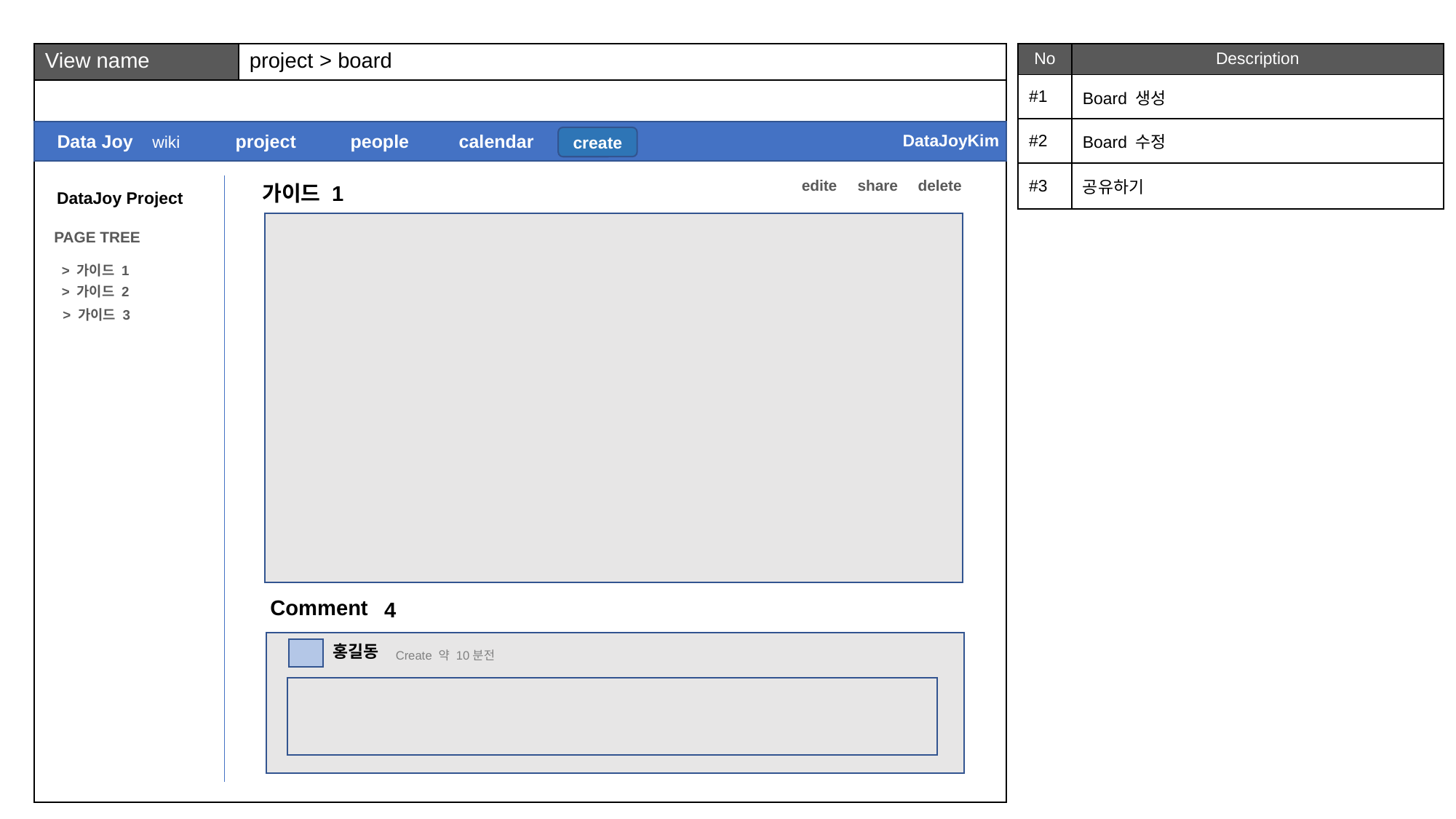

| View name | project > board |
| --- | --- |
| No | Description |
| --- | --- |
| #1 | Board 생성 |
| #2 | Board 수정 |
| #3 | 공유하기 |

calendar
DataJoyKim
project
people
Data Joy
wiki
create
share
delete
edite
가이드 1
DataJoy Project

PAGE TREE
> 가이드 1
> 가이드 2
> 가이드 3
Comment
4

홍길동

Create 약 10분전